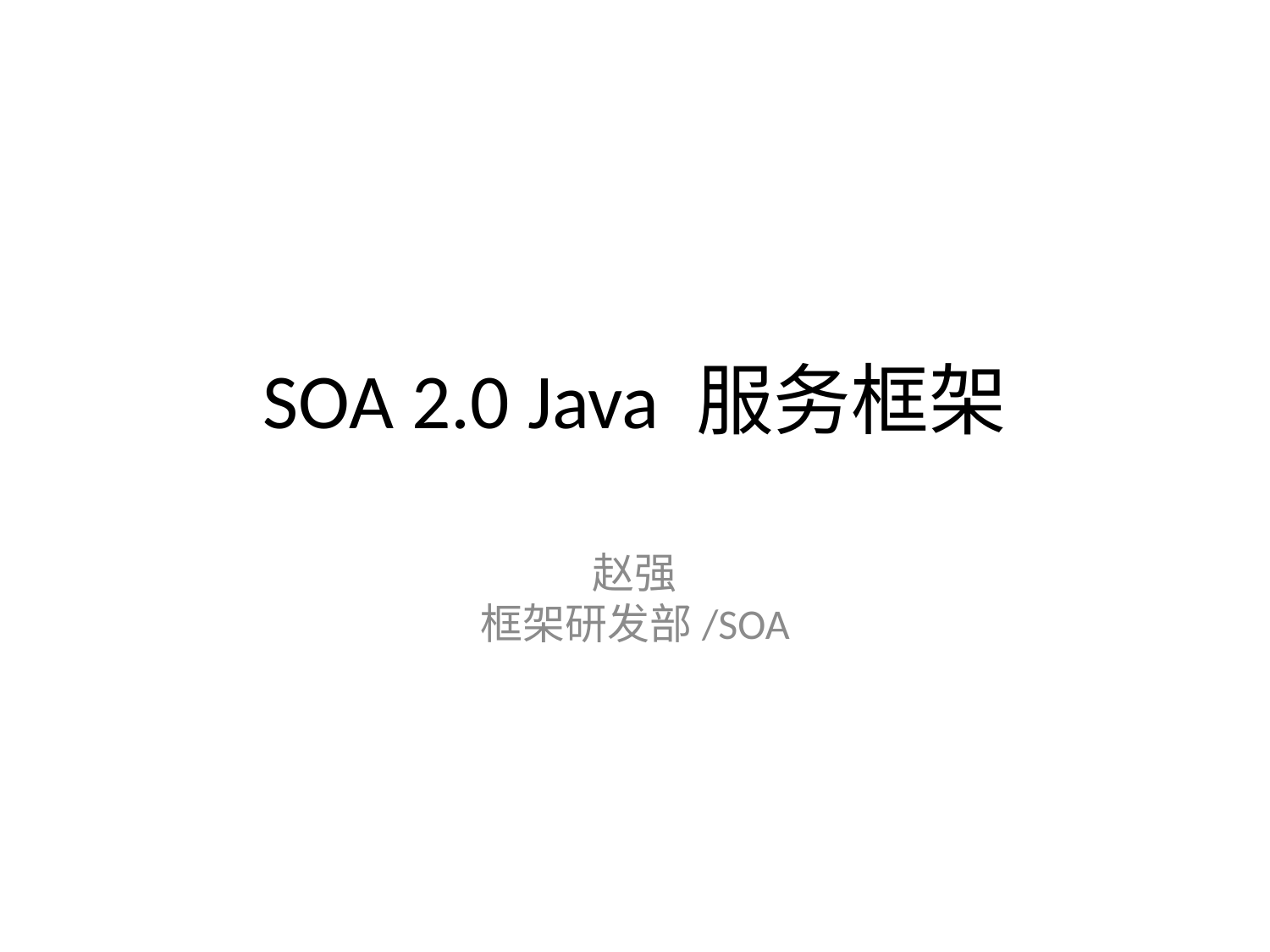

# SOA 2.0 Java 服务框架
赵强
框架研发部/SOA